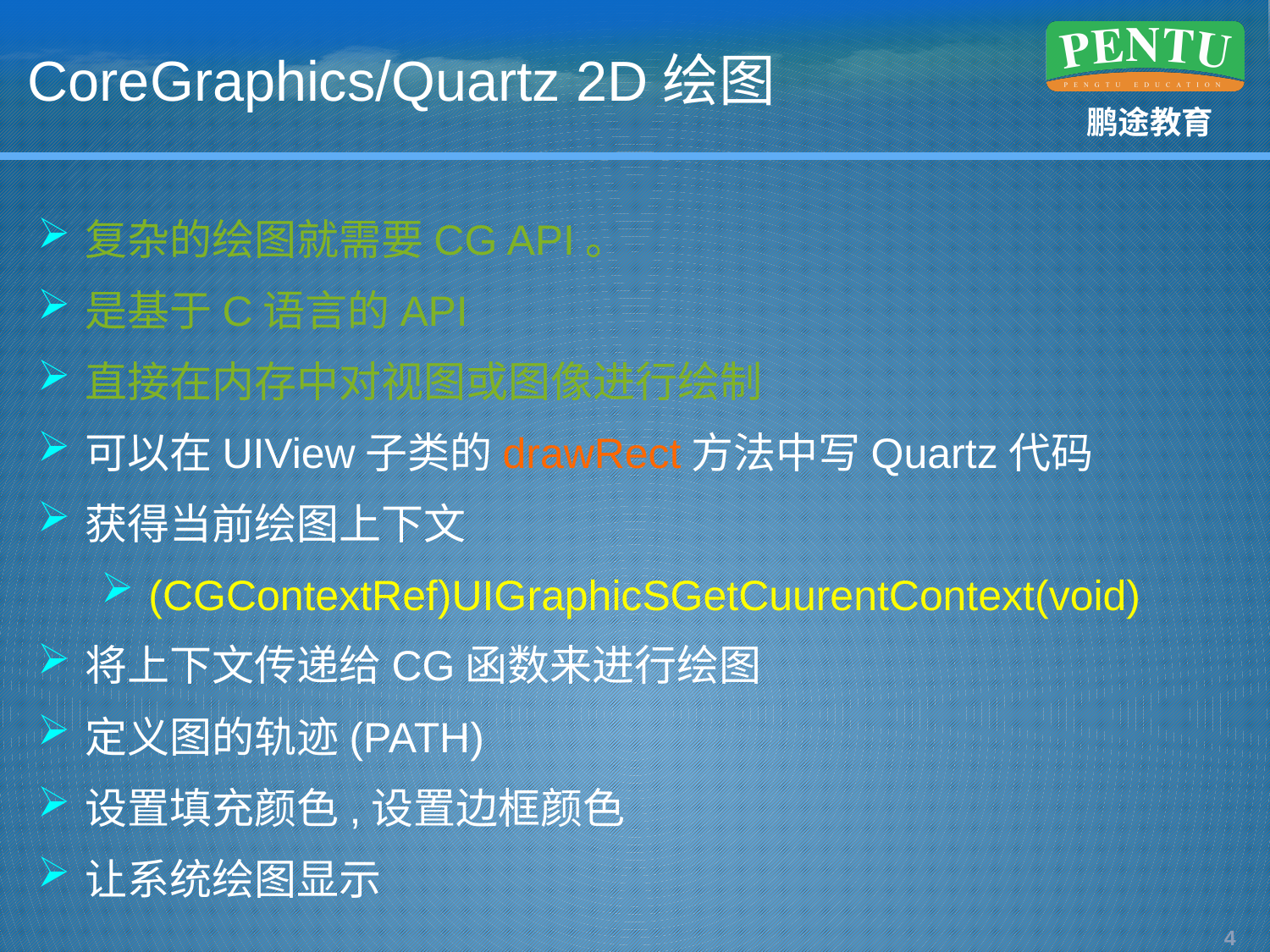

# CoreGraphics/Quartz 2D绘图
复杂的绘图就需要CG API。
是基于C语言的API
直接在内存中对视图或图像进行绘制
可以在UIView子类的drawRect方法中写Quartz代码
获得当前绘图上下文
(CGContextRef)UIGraphicSGetCuurentContext(void)
将上下文传递给CG函数来进行绘图
定义图的轨迹(PATH)
设置填充颜色,设置边框颜色
让系统绘图显示
4